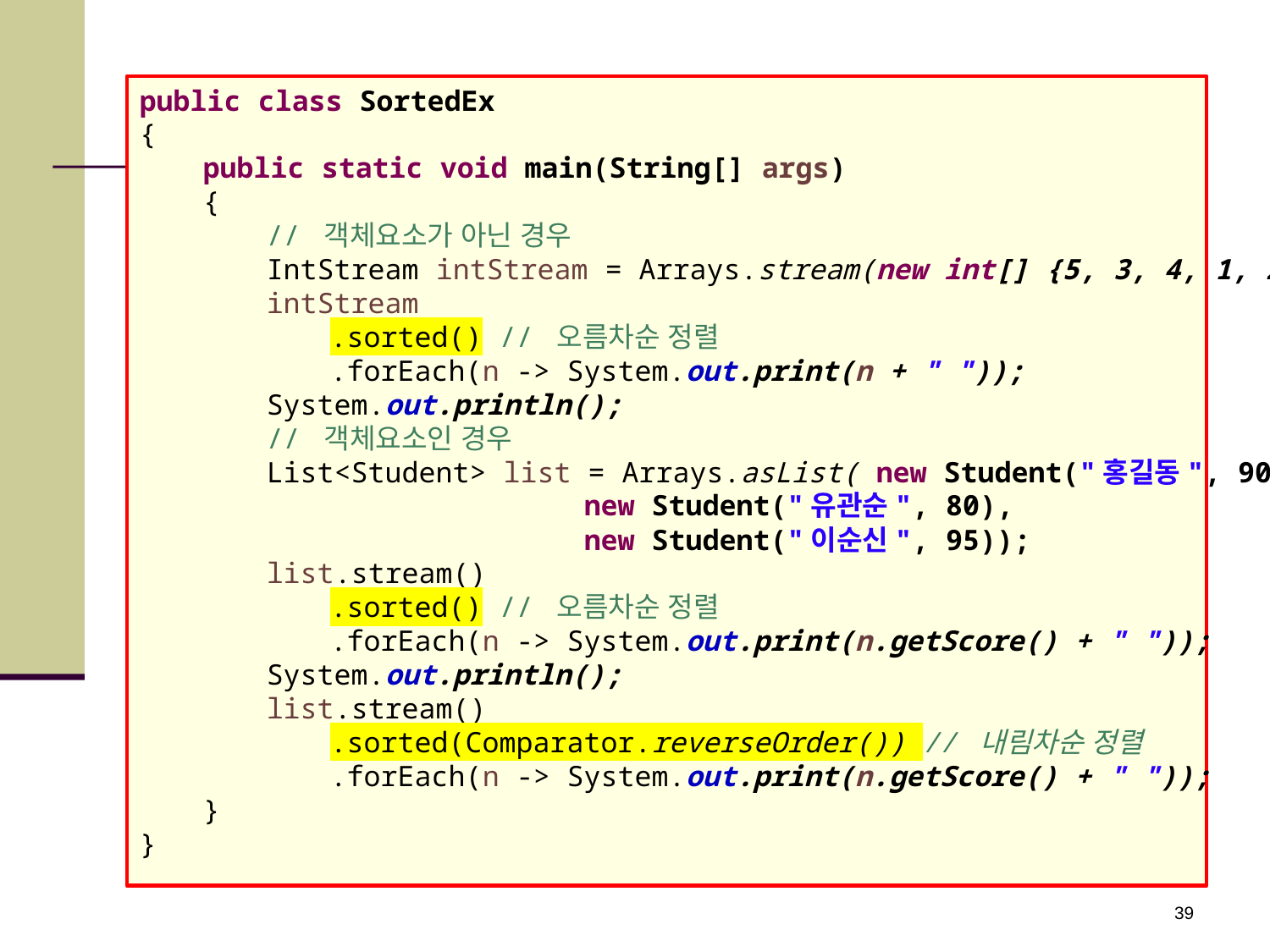

#
public class SortedEx
{
public static void main(String[] args)
{
// 객체요소가 아닌 경우
IntStream intStream = Arrays.stream(new int[] {5, 3, 4, 1, 2});
intStream
.sorted() // 오름차순 정렬
.forEach(n -> System.out.print(n + " "));
System.out.println();
// 객체요소인 경우
List<Student> list = Arrays.asList( new Student("홍길동", 90),
new Student("유관순", 80),
new Student("이순신", 95));
list.stream()
.sorted() // 오름차순 정렬
.forEach(n -> System.out.print(n.getScore() + " "));
System.out.println();
list.stream()
.sorted(Comparator.reverseOrder()) // 내림차순 정렬
.forEach(n -> System.out.print(n.getScore() + " "));
}
}

39